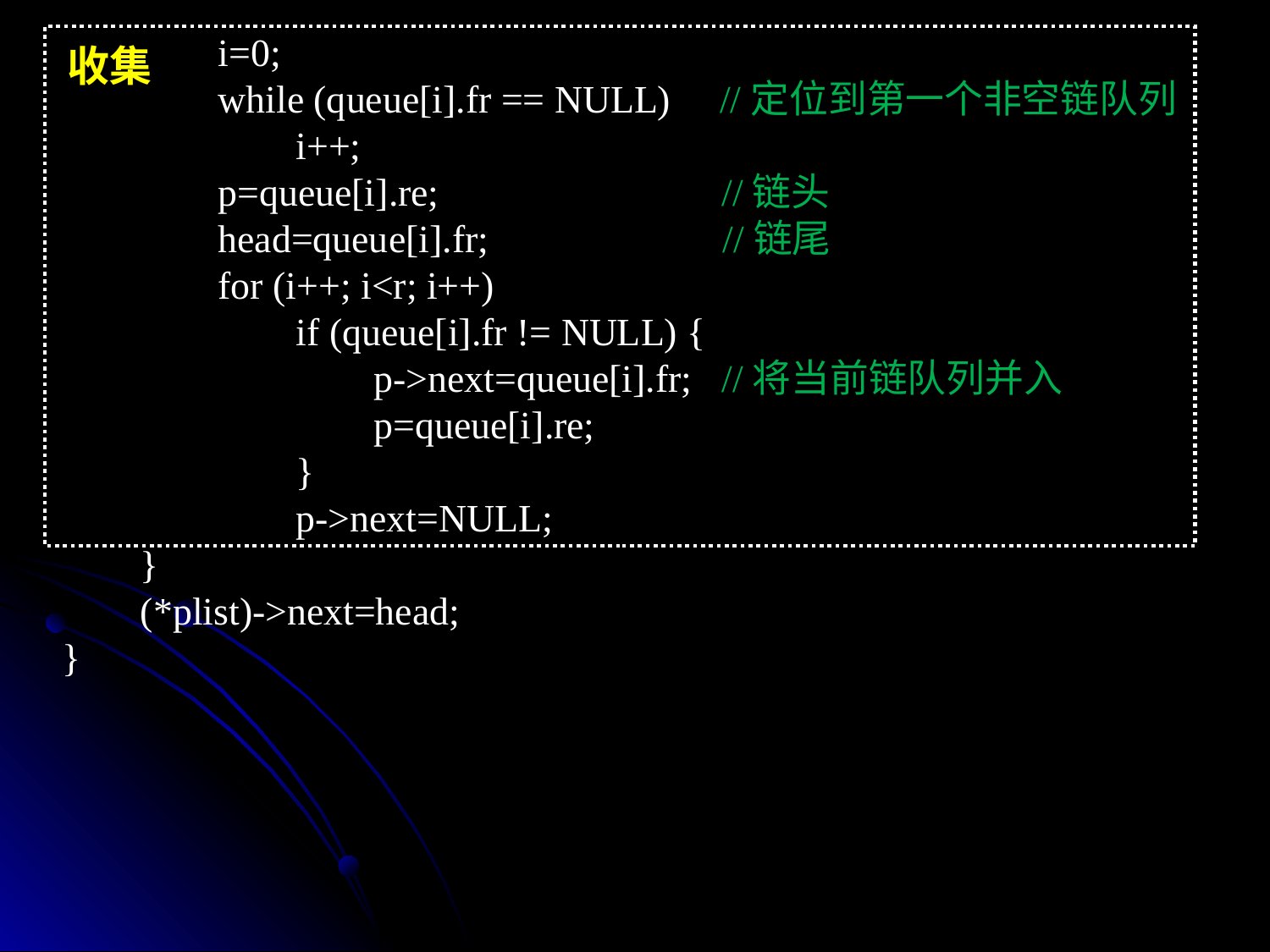

i=0;
                while (queue[i].fr == NULL)     //定位到第一个非空链队列
                        i++;
                p=queue[i].re;                             //链头
                head=queue[i].fr;                        //链尾
                for (i++; i<r; i++)
                        if (queue[i].fr != NULL) {
                                p->next=queue[i].fr;   //将当前链队列并入
                                p=queue[i].re;
                        }
                        p->next=NULL;
        }
        (*plist)->next=head;
}

收集